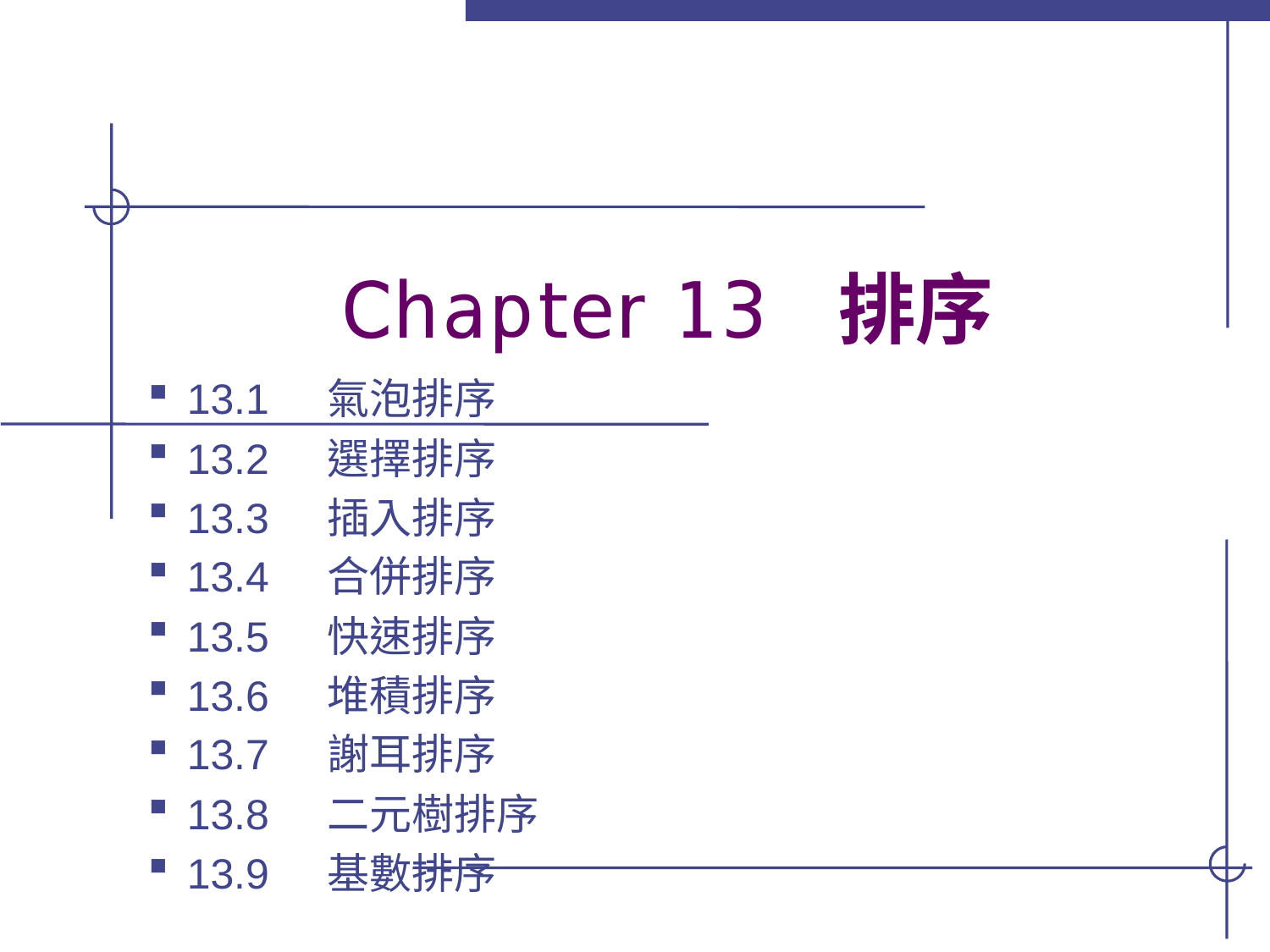

# Chapter 13  排序
13.1    氣泡排序
13.2    選擇排序
13.3    插入排序
13.4    合併排序
13.5    快速排序
13.6    堆積排序
13.7    謝耳排序
13.8    二元樹排序
13.9    基數排序